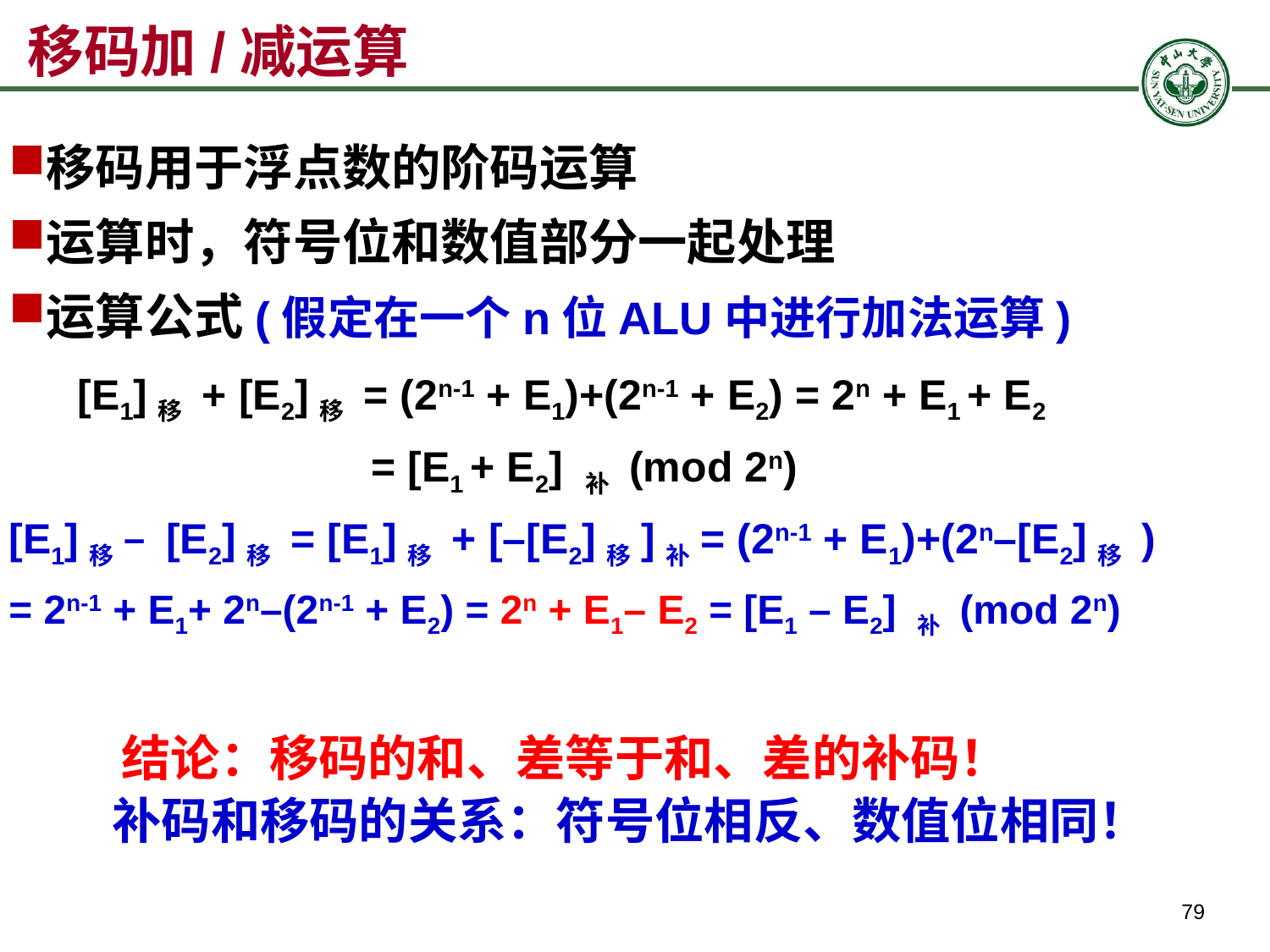

# 移码加/减运算
移码用于浮点数的阶码运算
运算时，符号位和数值部分一起处理
运算公式(假定在一个n位ALU中进行加法运算)
     [E1]移 + [E2]移 = (2n-1 + E1)+(2n-1 + E2) = 2n + E1 + E2
			      = [E1 + E2] 补 (mod 2n)
[E1]移 – [E2]移 = [E1]移 + [–[E2]移]补= (2n-1 + E1)+(2n–[E2]移 )
= 2n-1 + E1+ 2n–(2n-1 + E2) = 2n + E1– E2 = [E1 – E2] 补 (mod 2n)

         结论：移码的和、差等于和、差的补码！
补码和移码的关系：符号位相反、数值位相同！